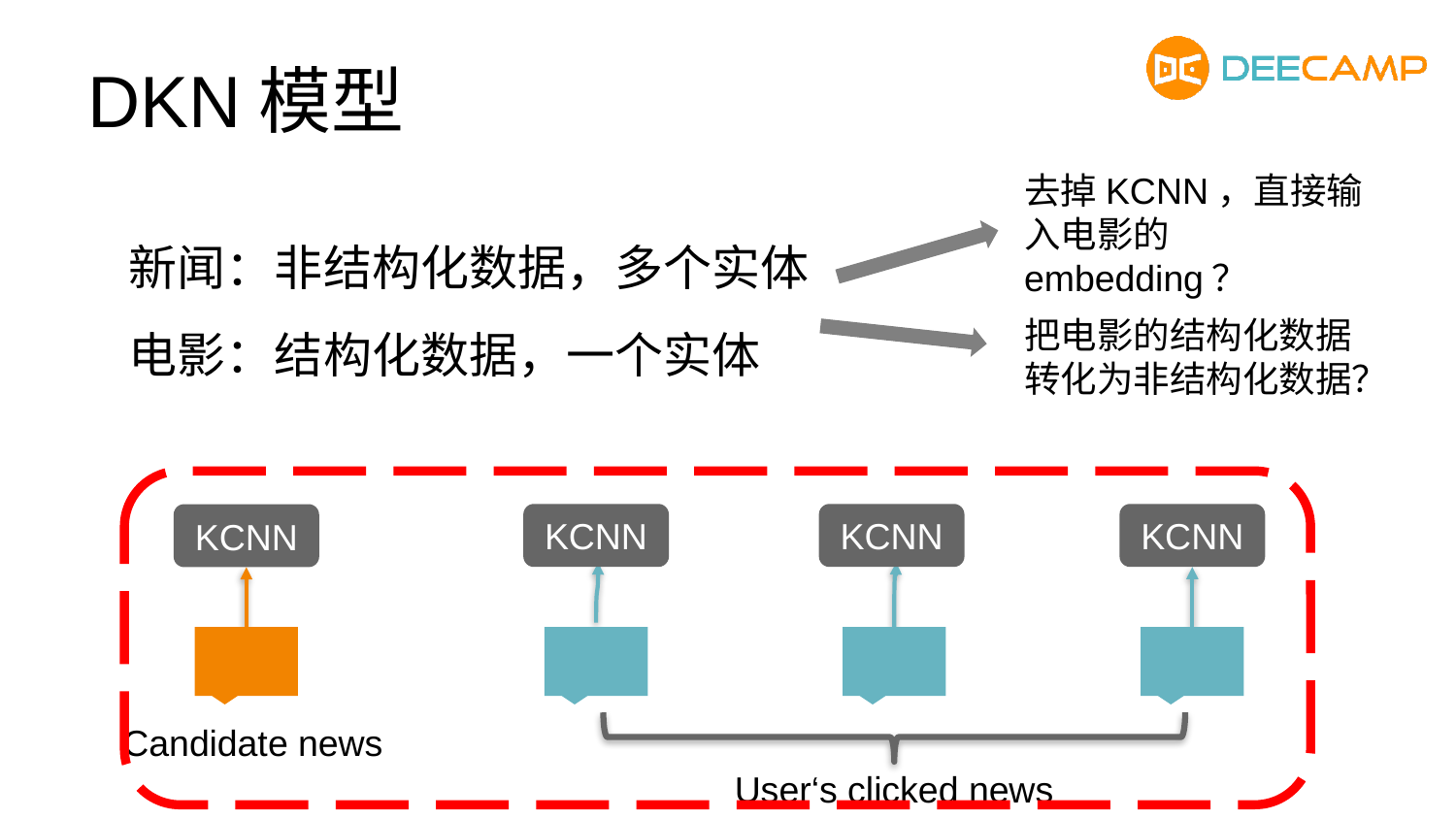

# DKN模型
去掉KCNN，直接输入电影的embedding？
新闻：非结构化数据，多个实体
电影：结构化数据，一个实体

把电影的结构化数据转化为非结构化数据？

KCNN
KCNN
KCNN
KCNN

Candidate news
User‘s clicked news